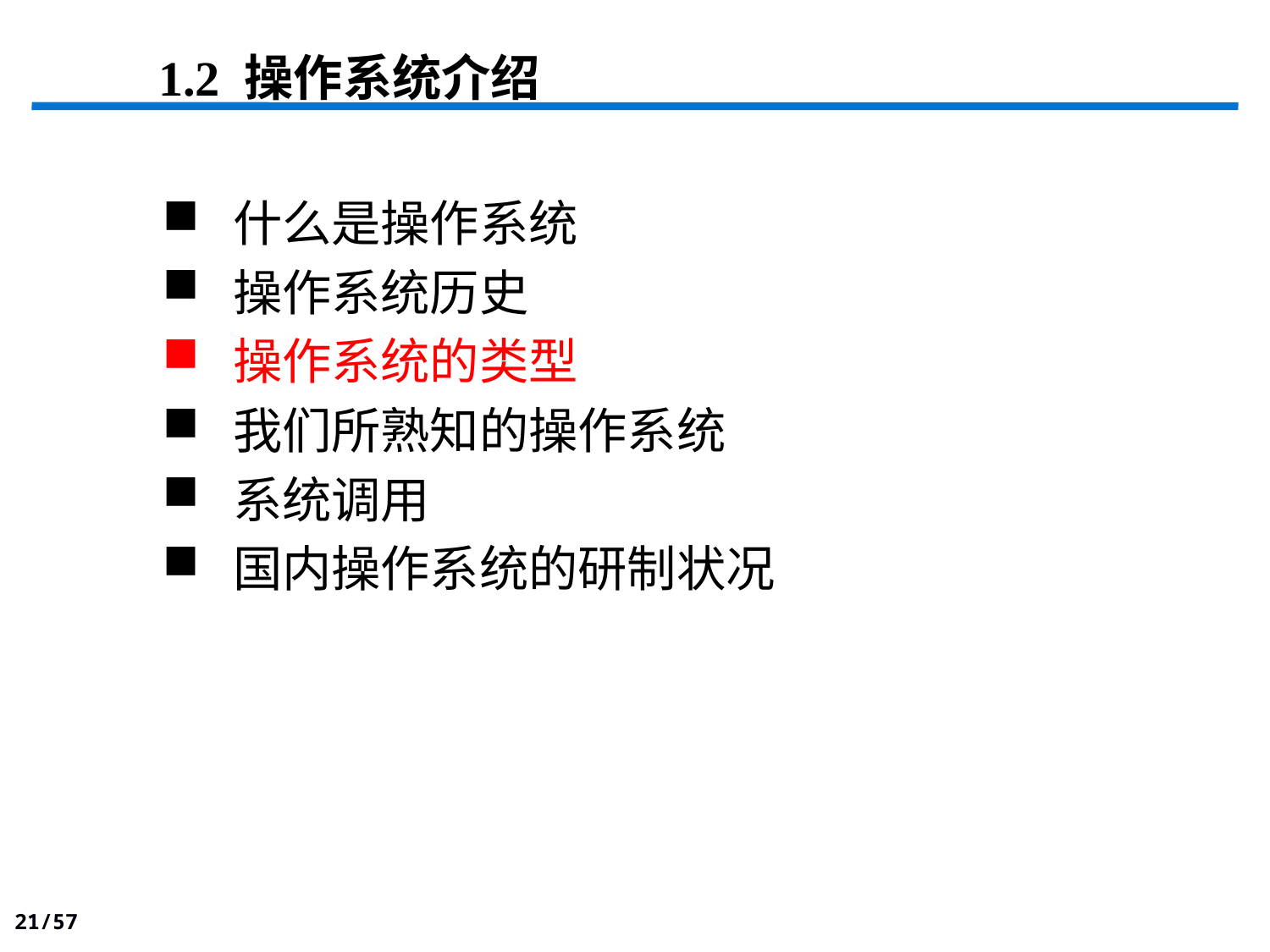

1.2 操作系统介绍
 什么是操作系统
 操作系统历史
 操作系统的类型
 我们所熟知的操作系统
 系统调用
 国内操作系统的研制状况